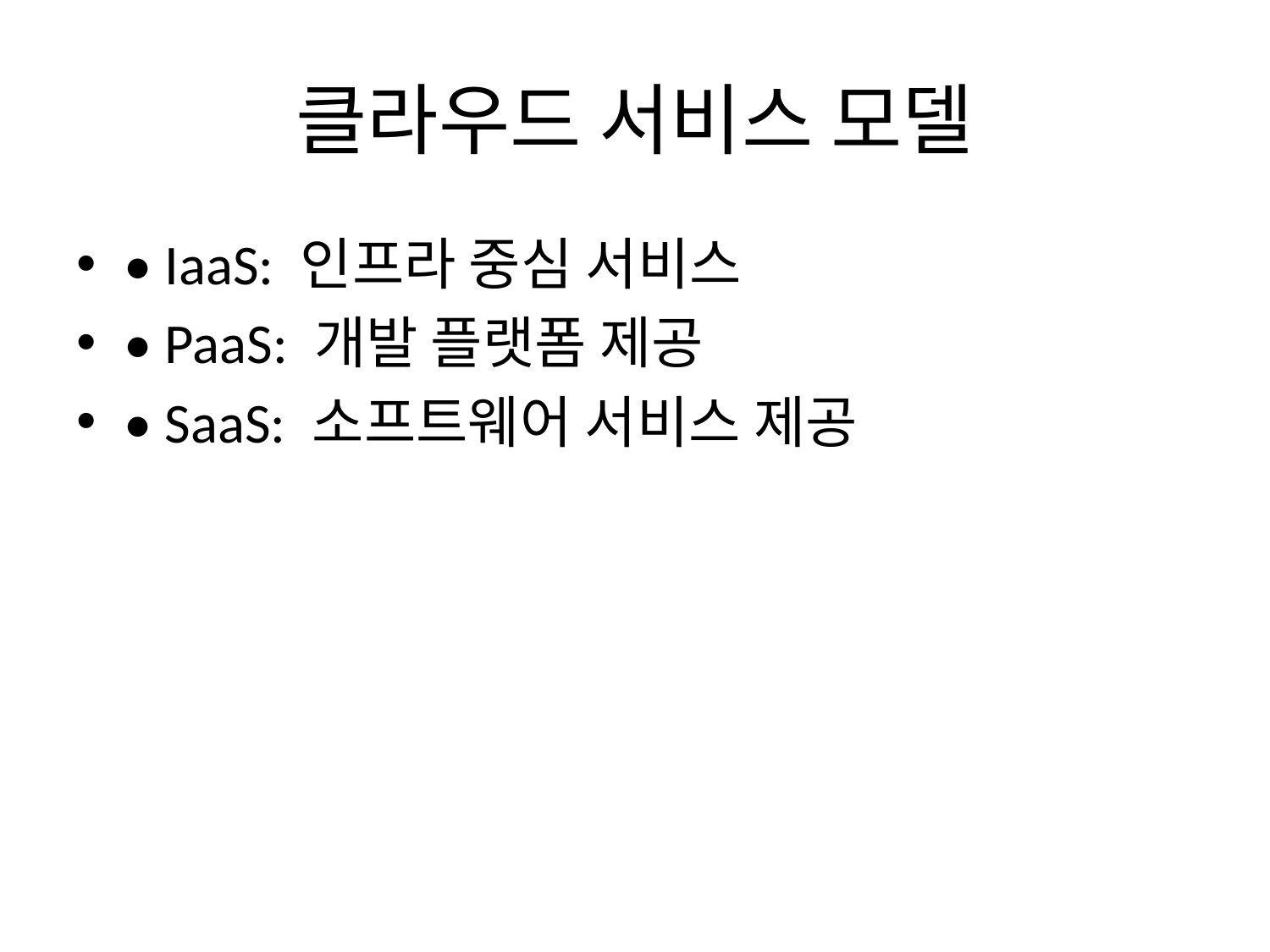

# 클라우드 서비스 모델
• IaaS: 인프라 중심 서비스
• PaaS: 개발 플랫폼 제공
• SaaS: 소프트웨어 서비스 제공